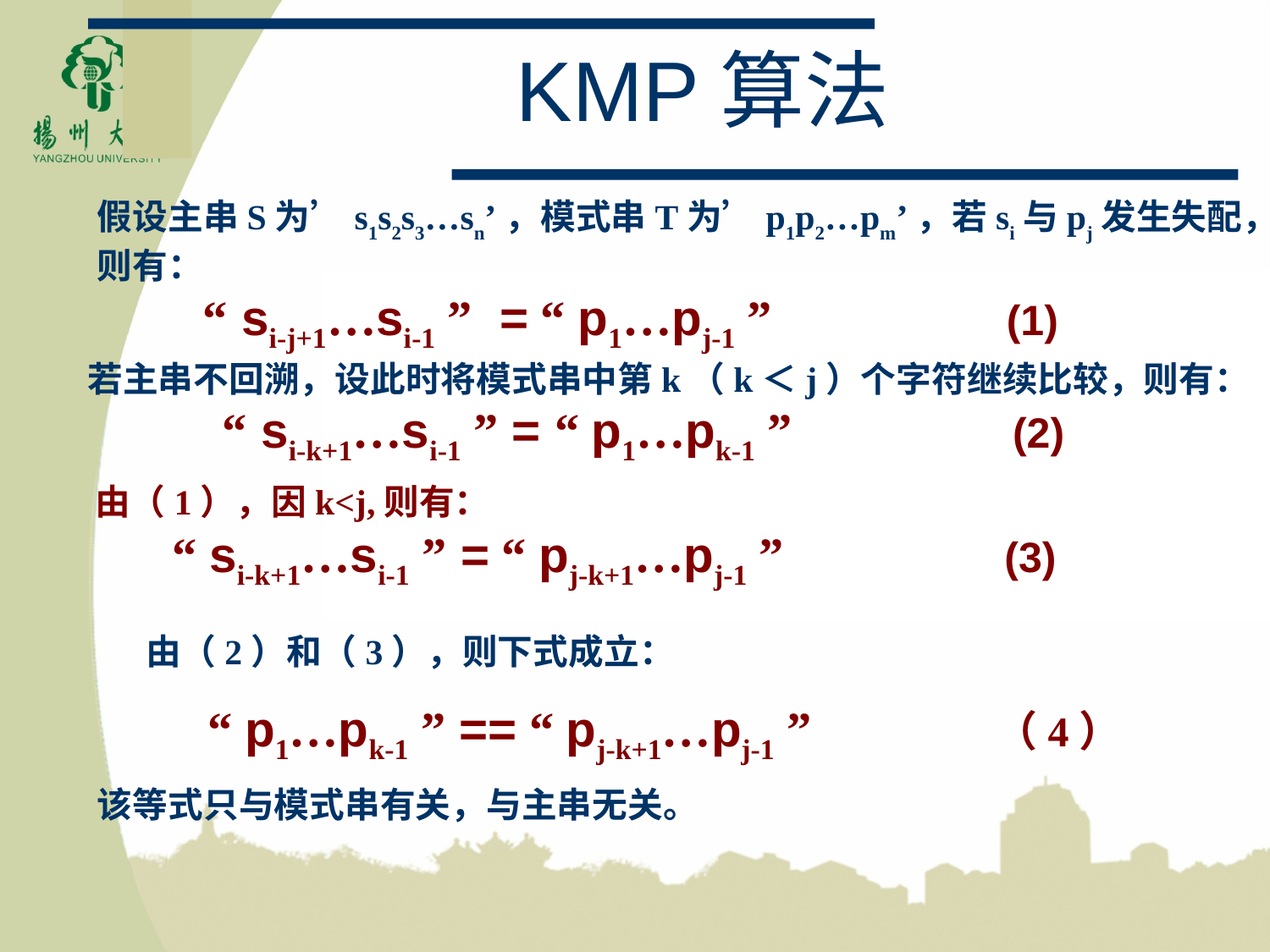

# KMP算法
假设主串S为’s1s2s3…sn’，模式串T为’p1p2…pm’，若si与pj发生失配，则有：
          “ si-j+1…si-1 ”  = “ p1…pj-1 ”                 (1)
若主串不回溯，设此时将模式串中第k（k＜j）个字符继续比较，则有：
           “ si-k+1…si-1 ” = “ p1…pk-1 ”                (2)
     由（1），因k<j,则有：
           “ si-k+1…si-1 ” = “ pj-k+1…pj-1 ”                (3)
    由（2）和（3），则下式成立：
         “ p1…pk-1 ” == “ pj-k+1…pj-1 ”              （4）
该等式只与模式串有关，与主串无关。